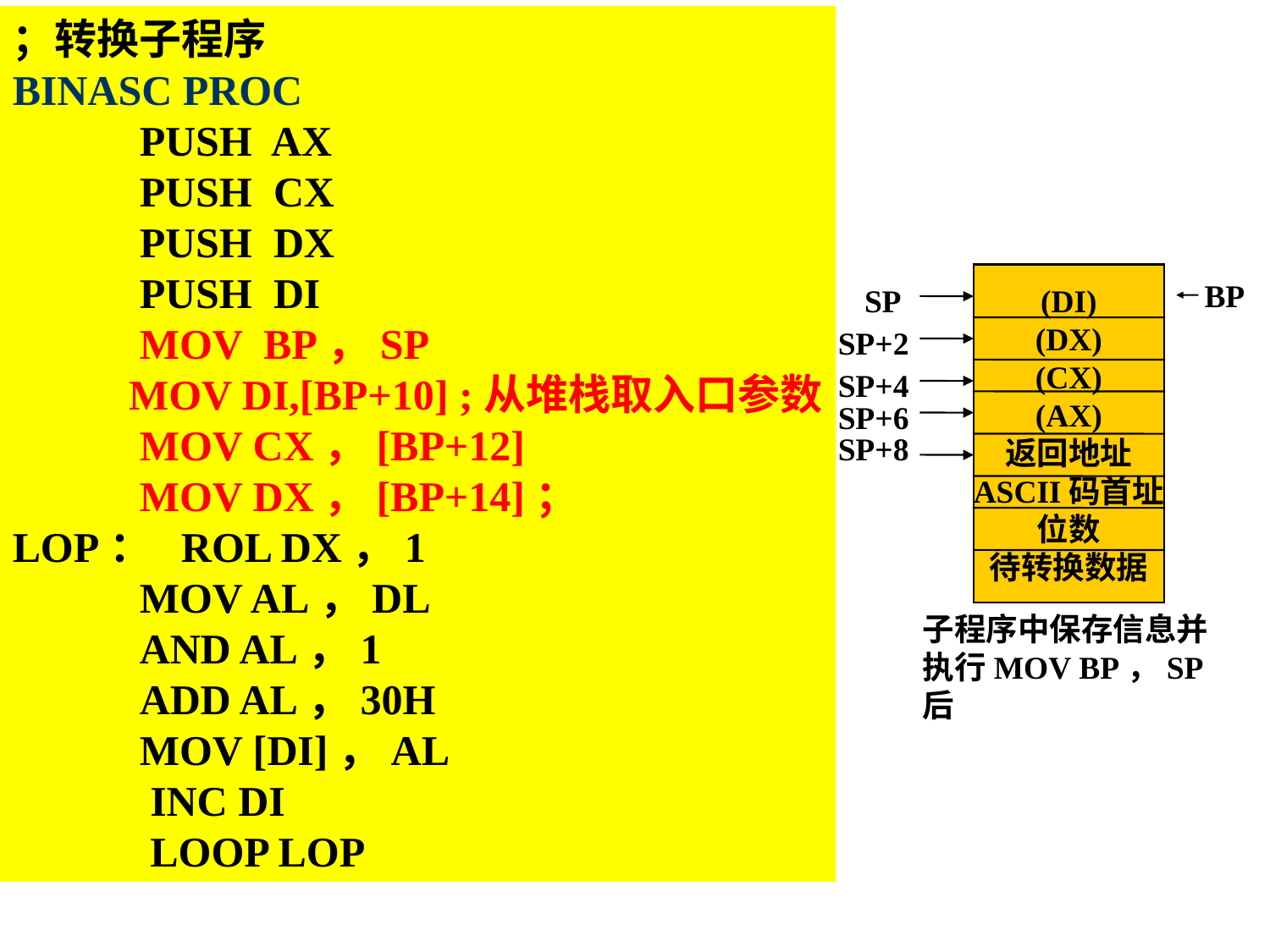

；转换子程序
BINASC PROC
            PUSH  AX
            PUSH  CX
            PUSH  DX
            PUSH  DI
            MOV  BP，SP
           MOV DI,[BP+10] ;从堆栈取入口参数
            MOV CX，[BP+12]
            MOV DX，[BP+14]；
LOP：  ROL DX，1
            MOV AL，DL
            AND AL，1
            ADD AL，30H
            MOV [DI]，AL
             INC DI
             LOOP LOP
(DI)
(DX)
(CX)
(AX)
返回地址
ASCII码首址
位数
待转换数据
SP

SP+2

SP+4

SP+6

SP+8

子程序中保存信息并执行MOV BP，SP后
BP

8